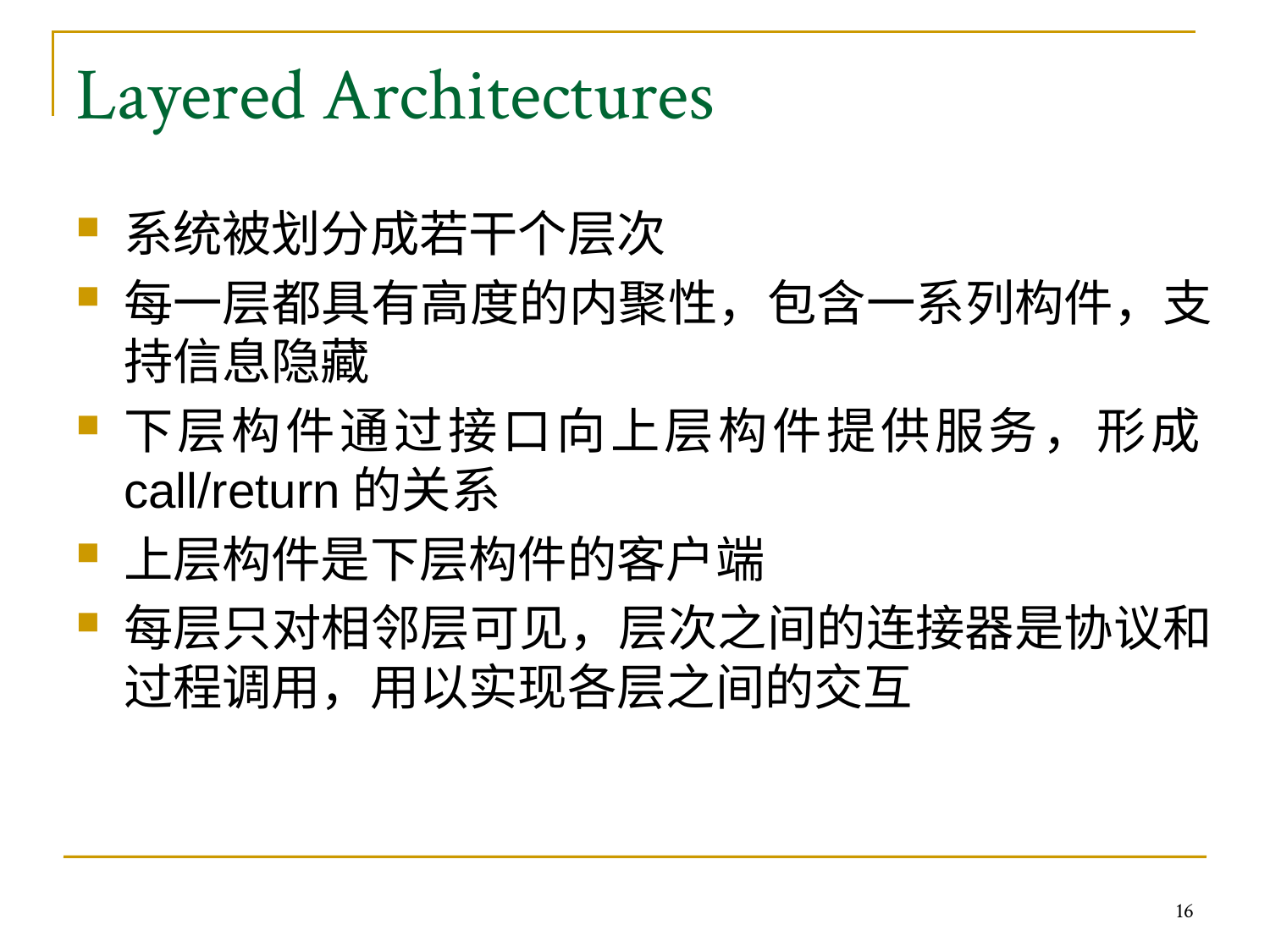

# Layered Architectures
系统被划分成若干个层次
每一层都具有高度的内聚性，包含一系列构件，支持信息隐藏
下层构件通过接口向上层构件提供服务，形成call/return的关系
上层构件是下层构件的客户端
每层只对相邻层可见，层次之间的连接器是协议和过程调用，用以实现各层之间的交互
16